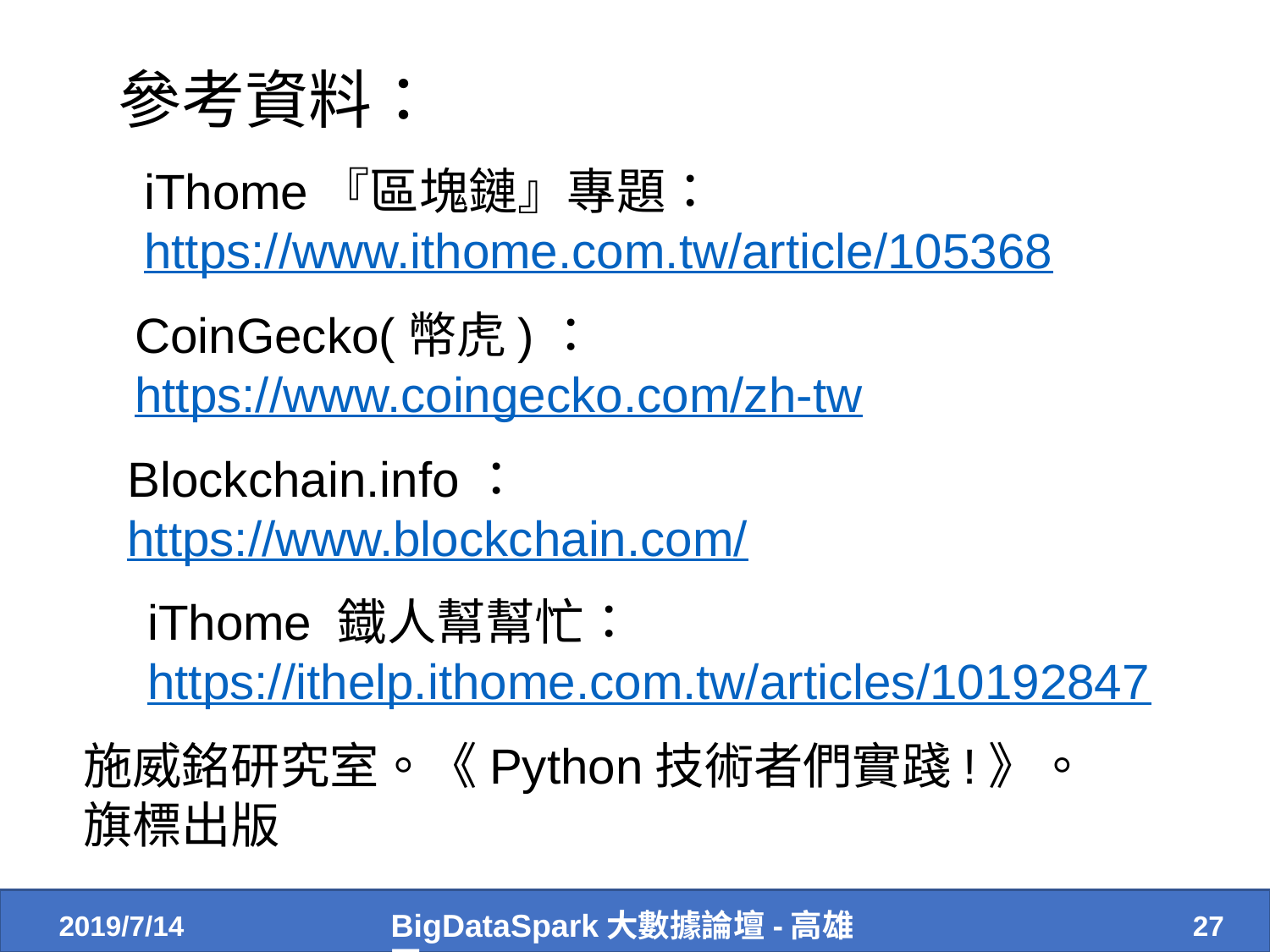

參考資料：
iThome『區塊鏈』專題：
https://www.ithome.com.tw/article/105368
CoinGecko(幣虎)：
https://www.coingecko.com/zh-tw
Blockchain.info：
https://www.blockchain.com/
iThome 鐡人幫幫忙：
https://ithelp.ithome.com.tw/articles/10192847
施威銘研究室。《Python技術者們實踐!》。
旗標出版
27
2019/7/14